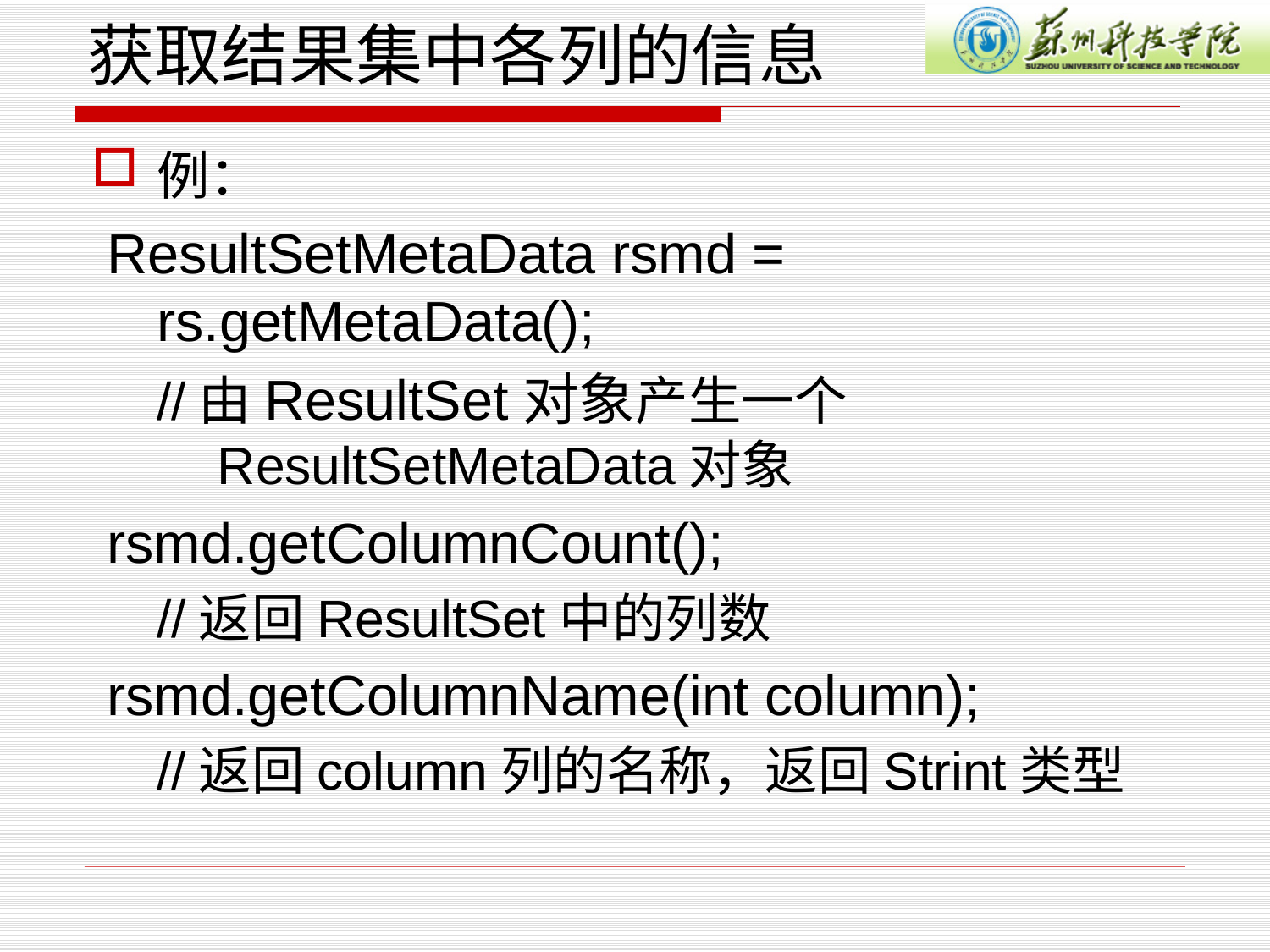

# 获取结果集中各列的信息
例：
 ResultSetMetaData rsmd = rs.getMetaData();
//由ResultSet对象产生一个ResultSetMetaData对象
 rsmd.getColumnCount();
//返回ResultSet中的列数
 rsmd.getColumnName(int column);
//返回column列的名称，返回Strint类型